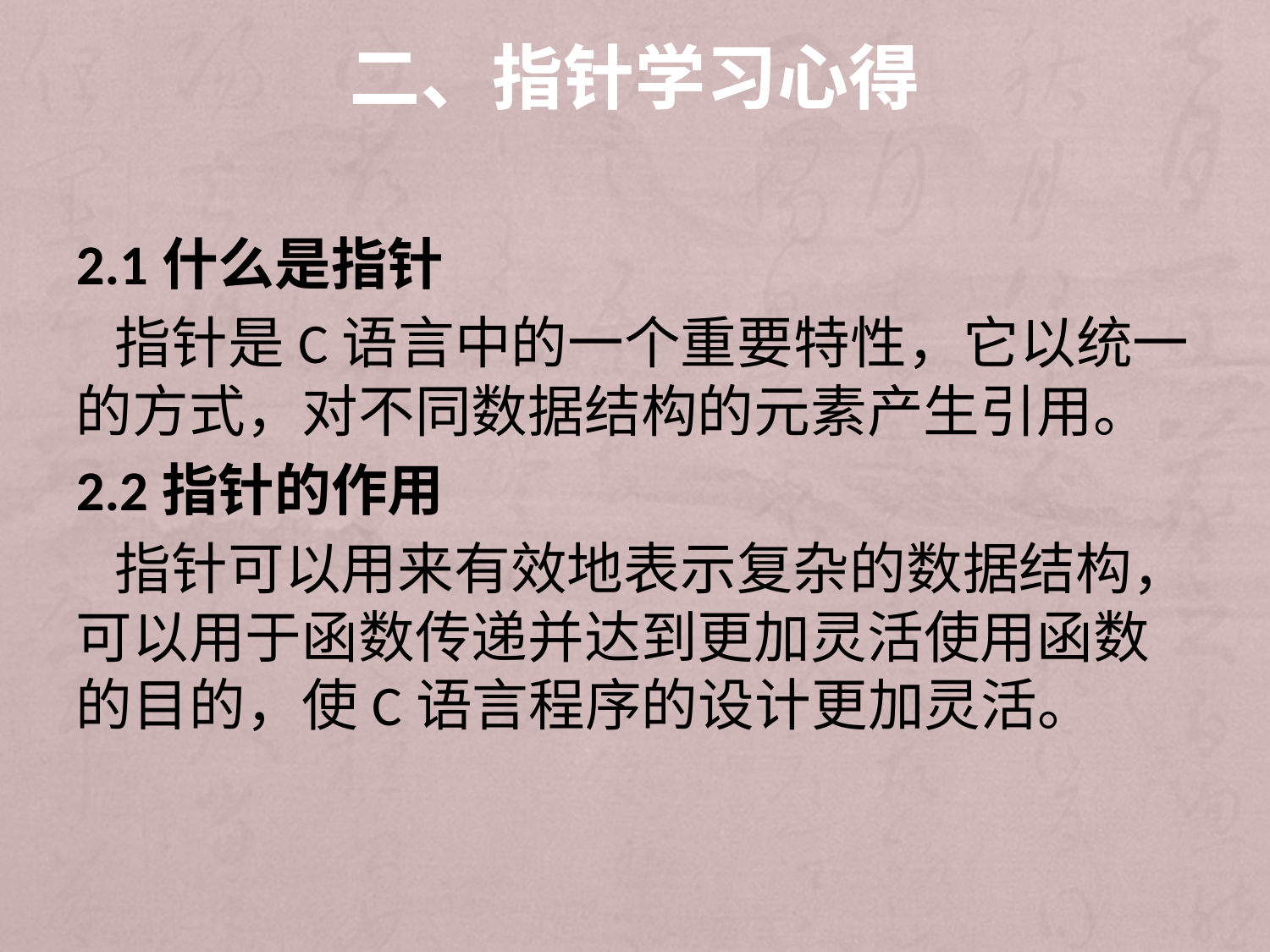

# 二、指针学习心得
2.1什么是指针
  指针是C语言中的一个重要特性，它以统一的方式，对不同数据结构的元素产生引用。
2.2指针的作用
  指针可以用来有效地表示复杂的数据结构，可以用于函数传递并达到更加灵活使用函数的目的，使C语言程序的设计更加灵活。